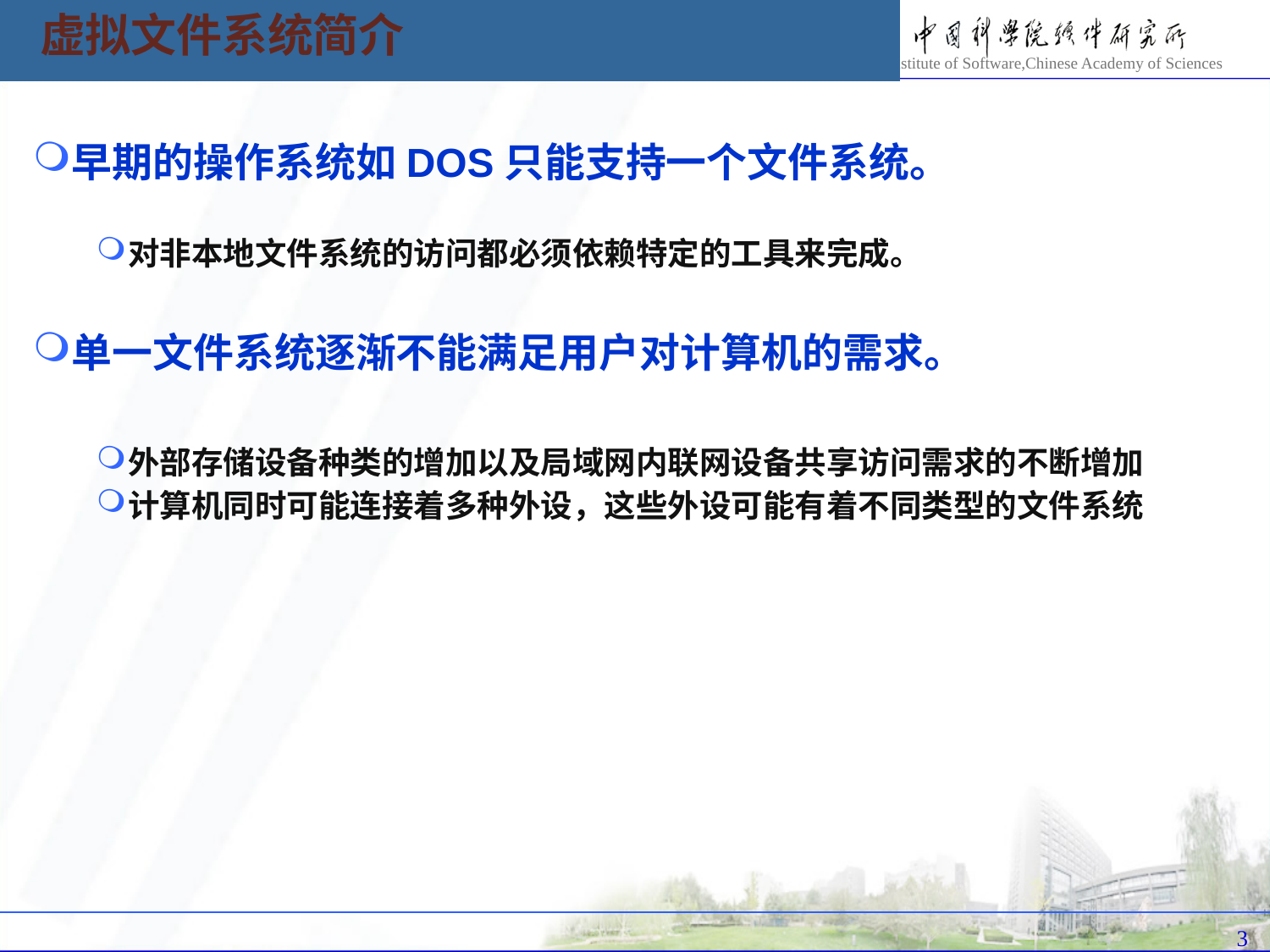

虚拟文件系统简介
早期的操作系统如DOS只能支持一个文件系统。

对非本地文件系统的访问都必须依赖特定的工具来完成。

单一文件系统逐渐不能满足用户对计算机的需求。

外部存储设备种类的增加以及局域网内联网设备共享访问需求的不断增加
计算机同时可能连接着多种外设，这些外设可能有着不同类型的文件系统
3